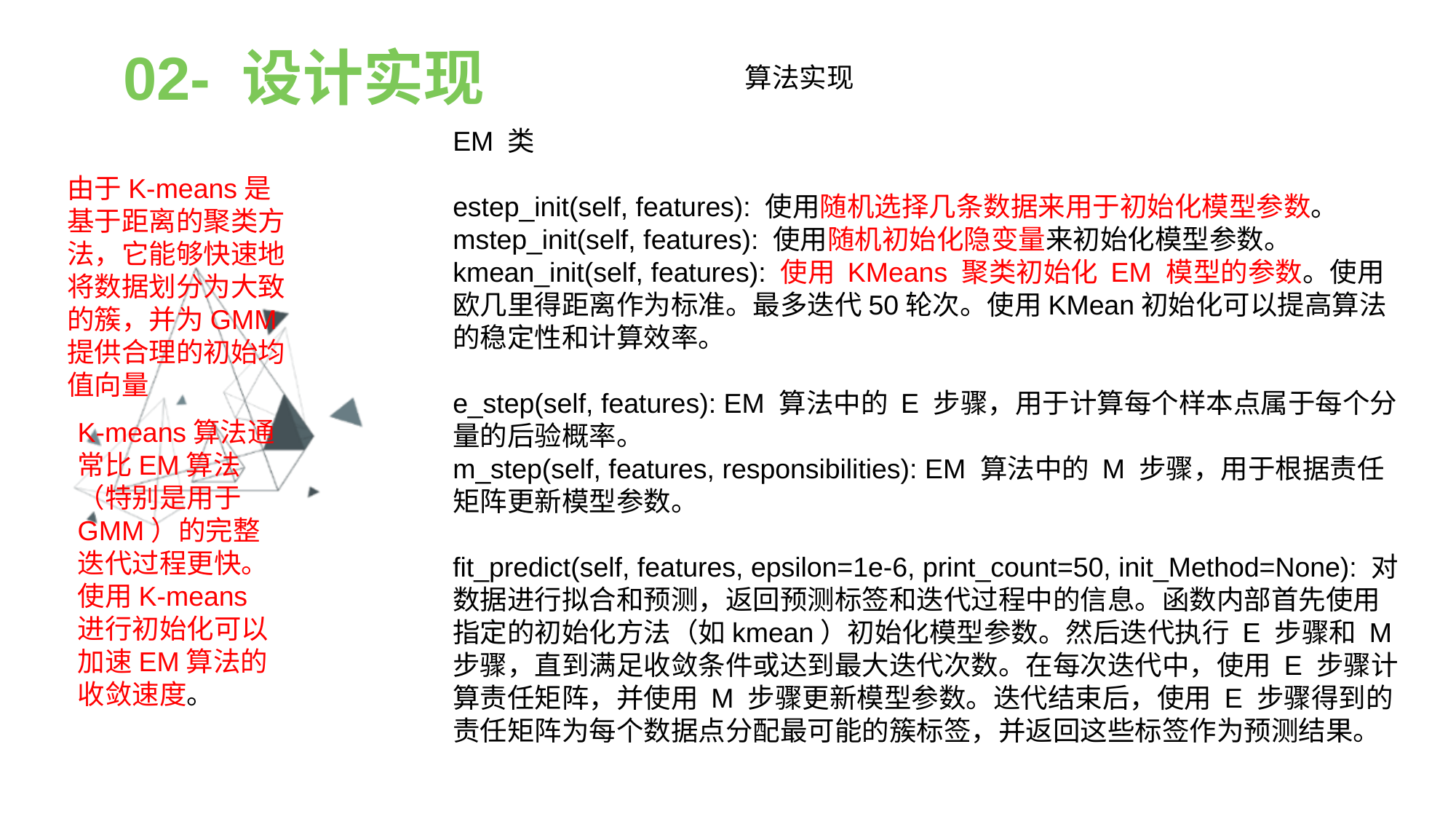

02- 设计实现
算法实现
EM 类

estep_init(self, features): 使用随机选择几条数据来用于初始化模型参数。
mstep_init(self, features): 使用随机初始化隐变量来初始化模型参数。
kmean_init(self, features): 使用 KMeans 聚类初始化 EM 模型的参数。使用欧几里得距离作为标准。最多迭代50轮次。使用KMean初始化可以提高算法的稳定性和计算效率。

e_step(self, features): EM 算法中的 E 步骤，用于计算每个样本点属于每个分量的后验概率。
m_step(self, features, responsibilities): EM 算法中的 M 步骤，用于根据责任矩阵更新模型参数。

fit_predict(self, features, epsilon=1e-6, print_count=50, init_Method=None): 对数据进行拟合和预测，返回预测标签和迭代过程中的信息。函数内部首先使用指定的初始化方法（如kmean）初始化模型参数。然后迭代执行 E 步骤和 M 步骤，直到满足收敛条件或达到最大迭代次数。在每次迭代中，使用 E 步骤计算责任矩阵，并使用 M 步骤更新模型参数。迭代结束后，使用 E 步骤得到的责任矩阵为每个数据点分配最可能的簇标签，并返回这些标签作为预测结果。
由于K-means是基于距离的聚类方法，它能够快速地将数据划分为大致的簇，并为GMM提供合理的初始均值向量
K-means算法通常比EM算法（特别是用于GMM）的完整迭代过程更快。使用K-means进行初始化可以加速EM算法的收敛速度。